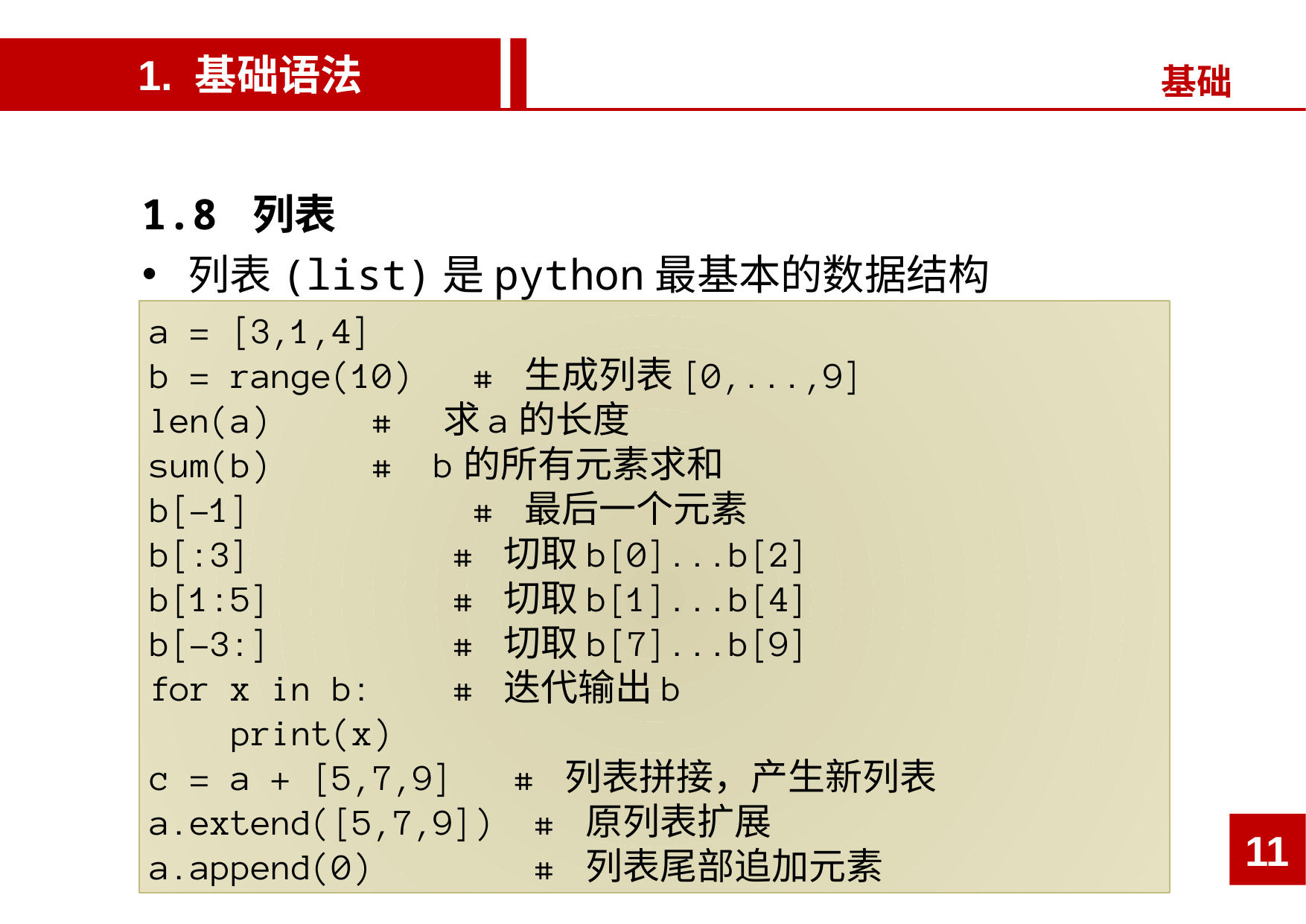

1. 基础语法

基础
1.8 列表
 列表(list)是python最基本的数据结构
a = [3,1,4]
b = range(10)   # 生成列表[0,...,9]
len(a)     #  求a的长度
sum(b)     #  b的所有元素求和
b[-1]           # 最后一个元素
b[:3]          # 切取b[0]...b[2]
b[1:5]         # 切取b[1]...b[4]
b[-3:]         # 切取b[7]...b[9]
for x in b:    # 迭代输出b
    print(x)
c = a + [5,7,9]   # 列表拼接，产生新列表
a.extend([5,7,9])  # 原列表扩展
a.append(0)        # 列表尾部追加元素
11